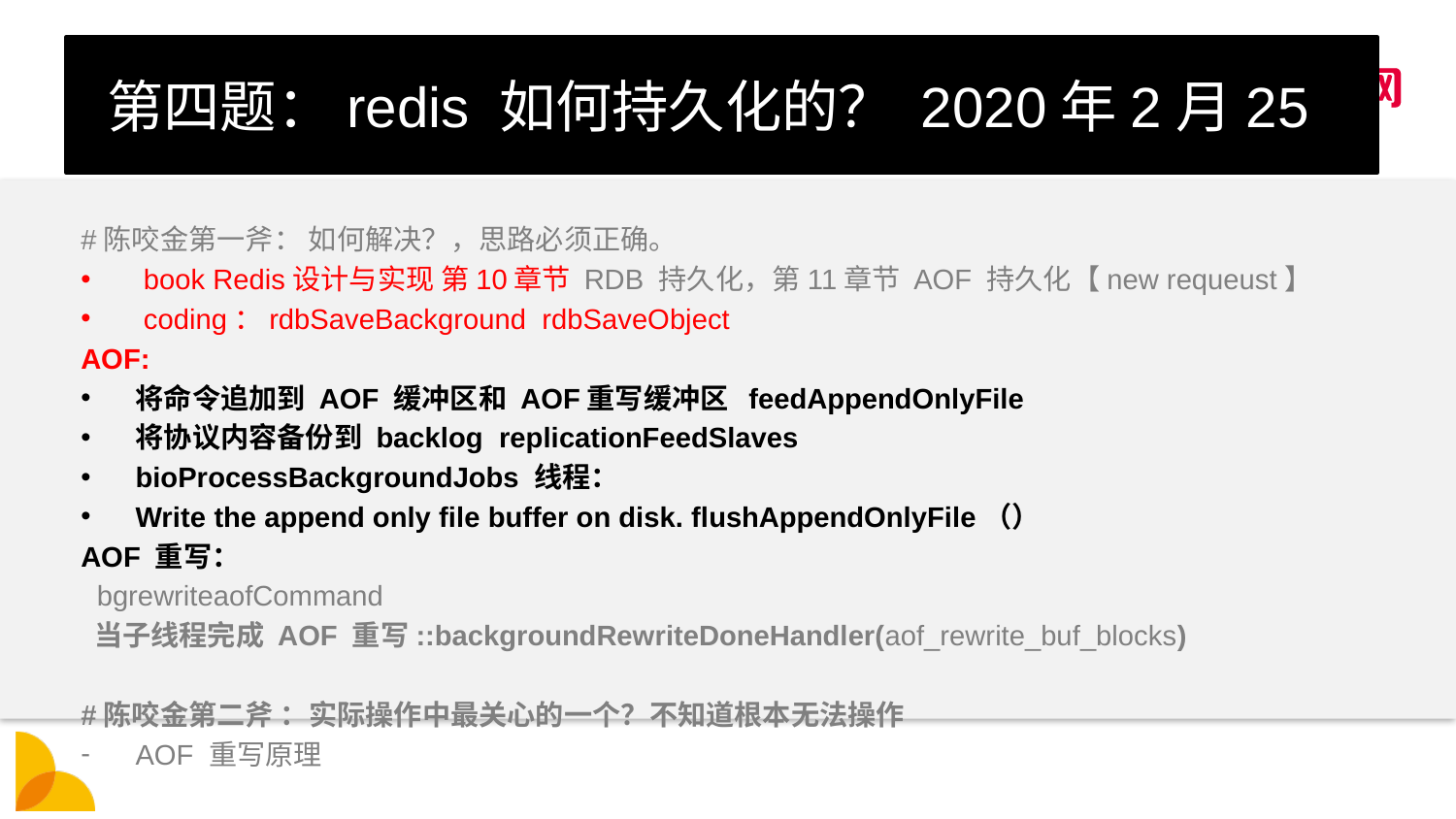

# 第四题：redis 如何持久化的？ 2020年2月25
#陈咬金第一斧： 如何解决？，思路必须正确。
 book Redis设计与实现 第10章节 RDB 持久化，第11章节 AOF 持久化【new requeust】
 coding：rdbSaveBackground  rdbSaveObject
AOF:
将命令追加到 AOF 缓冲区和 AOF重写缓冲区  feedAppendOnlyFile
将协议内容备份到 backlog  replicationFeedSlaves
bioProcessBackgroundJobs 线程：
Write the append only file buffer on disk. flushAppendOnlyFile（）
AOF 重写：
  bgrewriteaofCommand
 当子线程完成 AOF 重写::backgroundRewriteDoneHandler(aof_rewrite_buf_blocks)

#陈咬金第二斧 ：实际操作中最关心的一个？不知道根本无法操作
AOF 重写原理

# 陈咬金第三斧：解决了一个什么问题？最值得学习一点是，是你不清楚，不是别人。
   持久化过中，如果有新业务来怎么办？